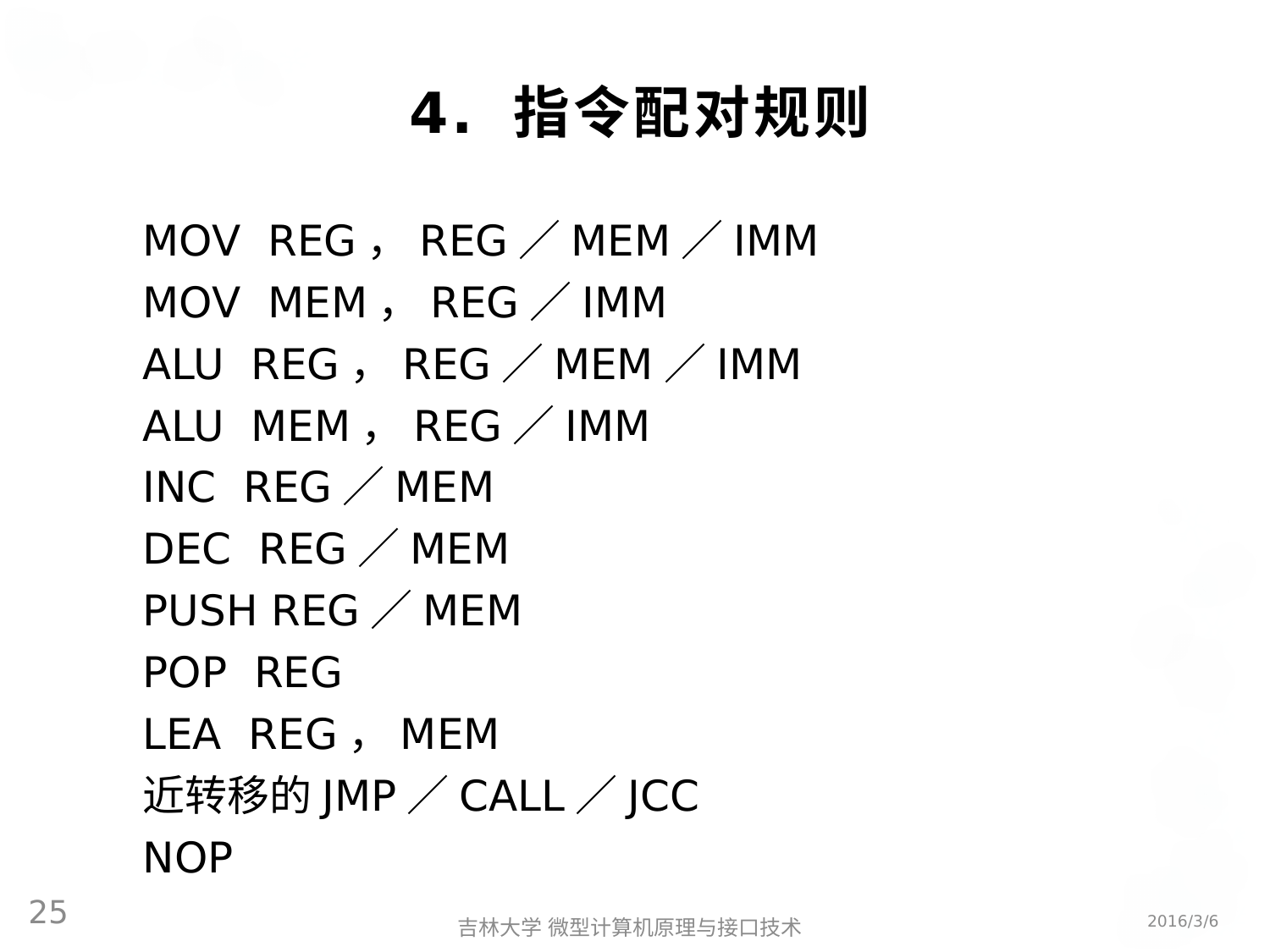

# 4. 指令配对规则
MOV  REG，REG／MEM／IMM
MOV  MEM，REG／IMM
ALU  REG，REG／MEM／IMM
ALU  MEM，REG／IMM
INC  REG／MEM
DEC  REG／MEM
PUSH REG／MEM
POP  REG
LEA  REG，MEM
近转移的JMP／CALL／JCC
NOP
25
2016/3/6
吉林大学 微型计算机原理与接口技术